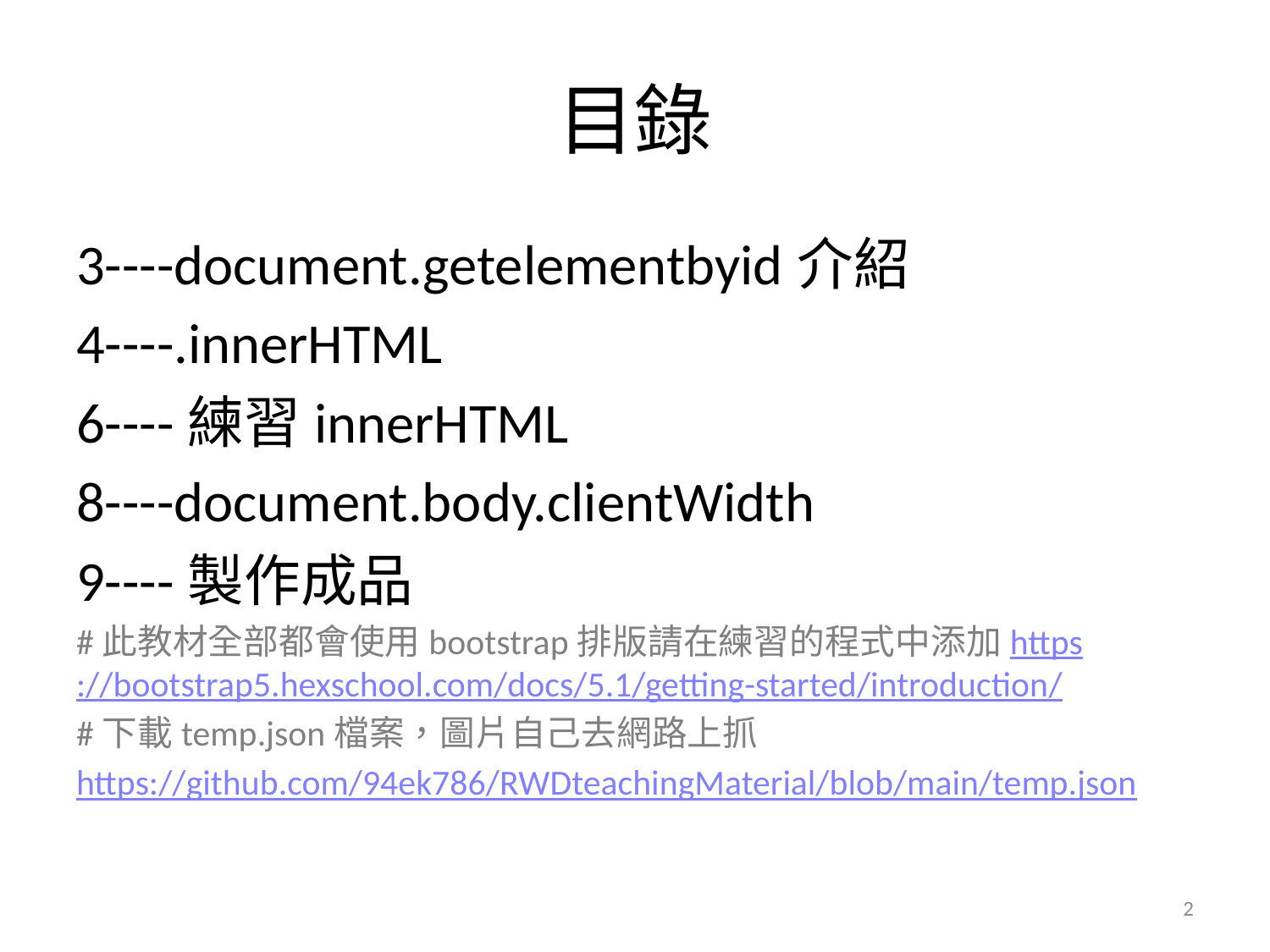

# 目錄
3----document.getelementbyid介紹
4----.innerHTML
6----練習innerHTML
8----document.body.clientWidth
9----製作成品
#此教材全部都會使用bootstrap排版請在練習的程式中添加https://bootstrap5.hexschool.com/docs/5.1/getting-started/introduction/
#下載temp.json檔案，圖片自己去網路上抓
https://github.com/94ek786/RWDteachingMaterial/blob/main/temp.json

2